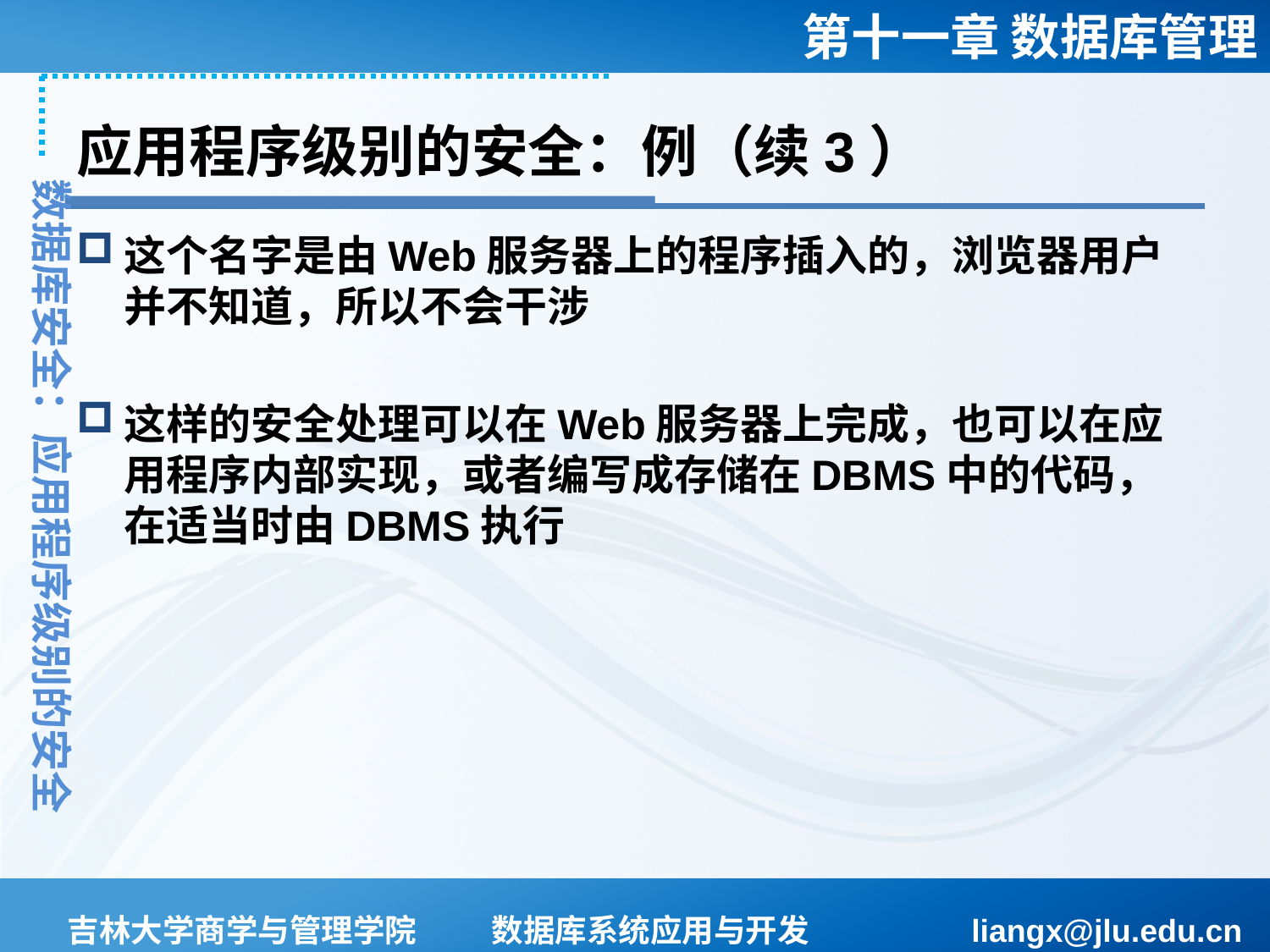

# 应用程序级别的安全：例（续3）
数据库安全：应用程序级别的安全
这个名字是由Web服务器上的程序插入的，浏览器用户并不知道，所以不会干涉

这样的安全处理可以在Web服务器上完成，也可以在应用程序内部实现，或者编写成存储在DBMS中的代码，在适当时由DBMS执行